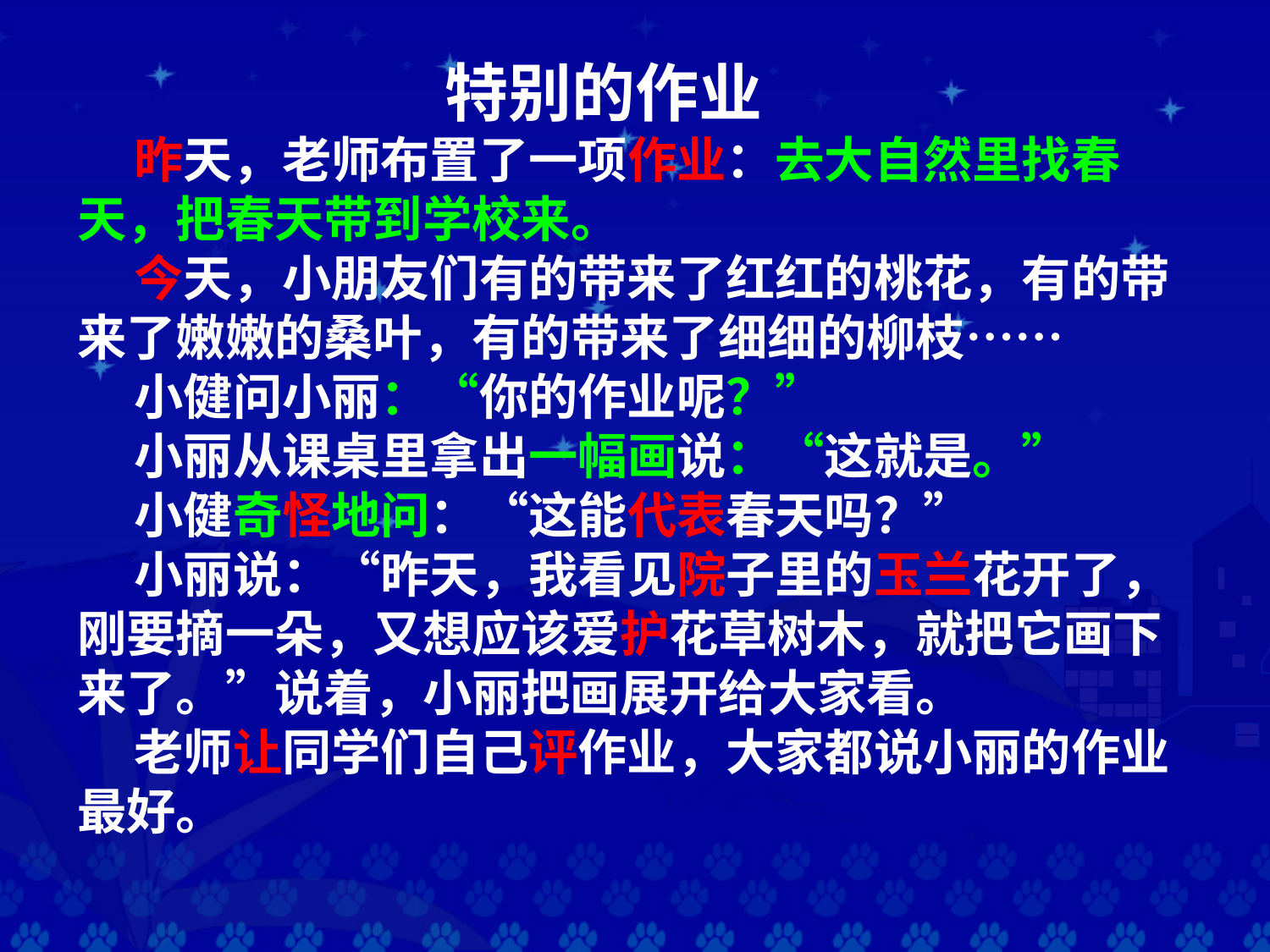

特别的作业
    昨天，老师布置了一项作业：去大自然里找春天，把春天带到学校来。
    今天，小朋友们有的带来了红红的桃花，有的带来了嫩嫩的桑叶，有的带来了细细的柳枝……
    小健问小丽：“你的作业呢？”
    小丽从课桌里拿出一幅画说：“这就是。”
    小健奇怪地问：“这能代表春天吗？”
    小丽说：“昨天，我看见院子里的玉兰花开了，刚要摘一朵，又想应该爱护花草树木，就把它画下来了。”说着，小丽把画展开给大家看。
    老师让同学们自己评作业，大家都说小丽的作业最好。